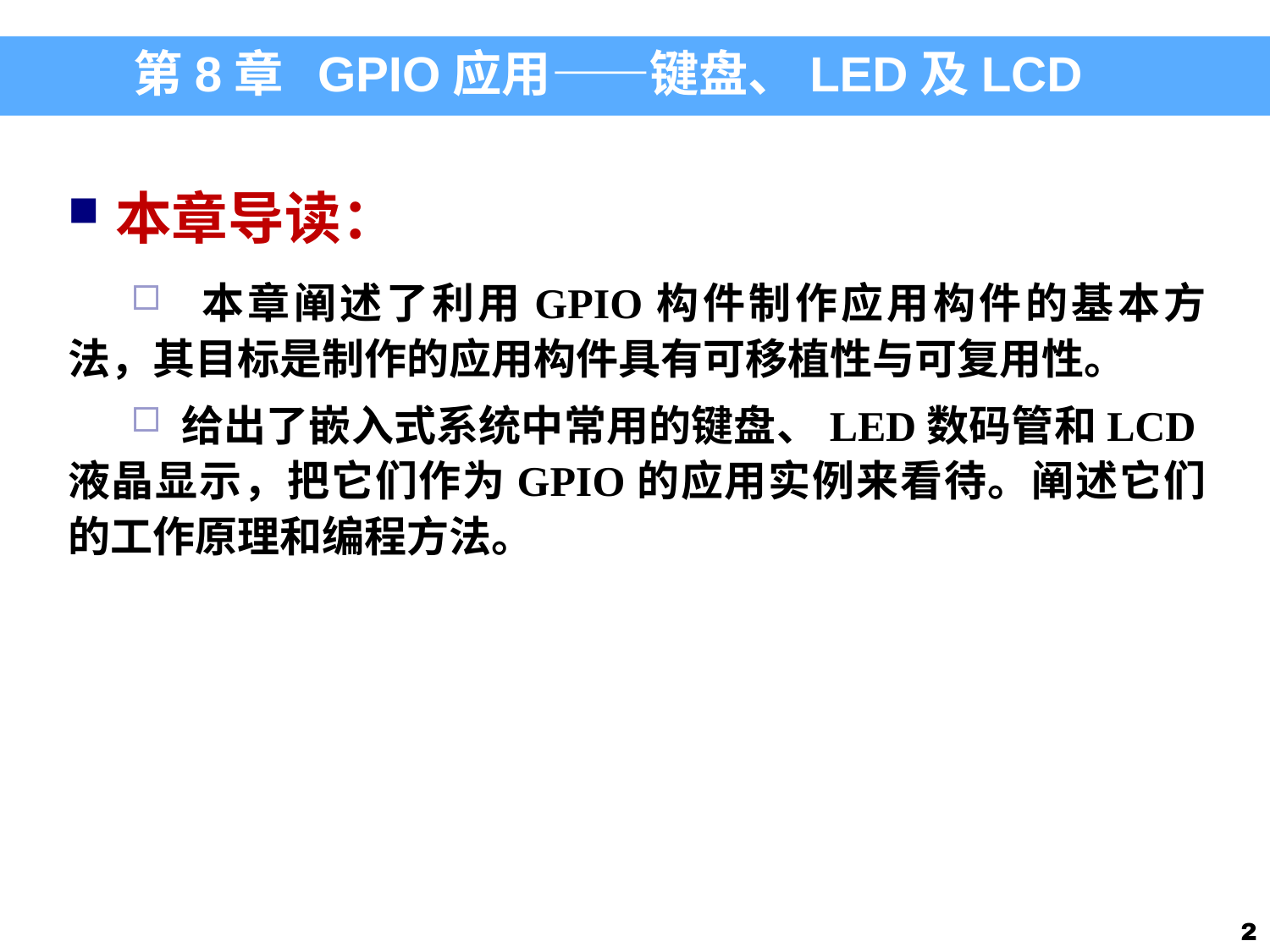

第8章  GPIO应用——键盘、LED及LCD
本章导读：
  本章阐述了利用GPIO构件制作应用构件的基本方法，其目标是制作的应用构件具有可移植性与可复用性。
 给出了嵌入式系统中常用的键盘、LED数码管和LCD液晶显示，把它们作为GPIO的应用实例来看待。阐述它们的工作原理和编程方法。
2